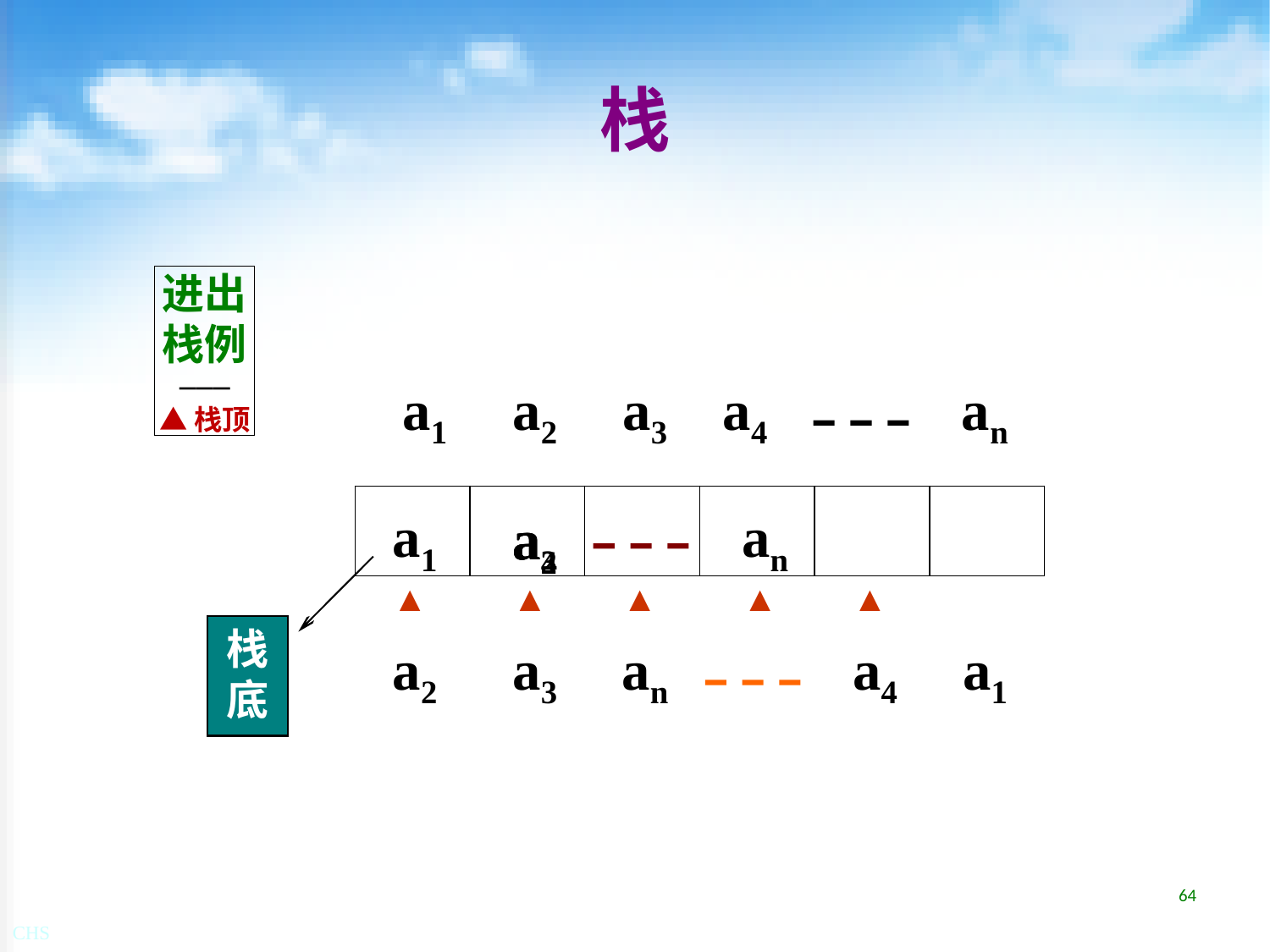

# 栈

进出栈例
———
▲栈顶
a1
a2
a3
a4
an

|  |  |  |  |  |  |
| --- | --- | --- | --- | --- | --- |
a1
an
a3
a2
a4

▲
▲
▲
▲
▲
栈底
a2
a3
an
a4
a1

64